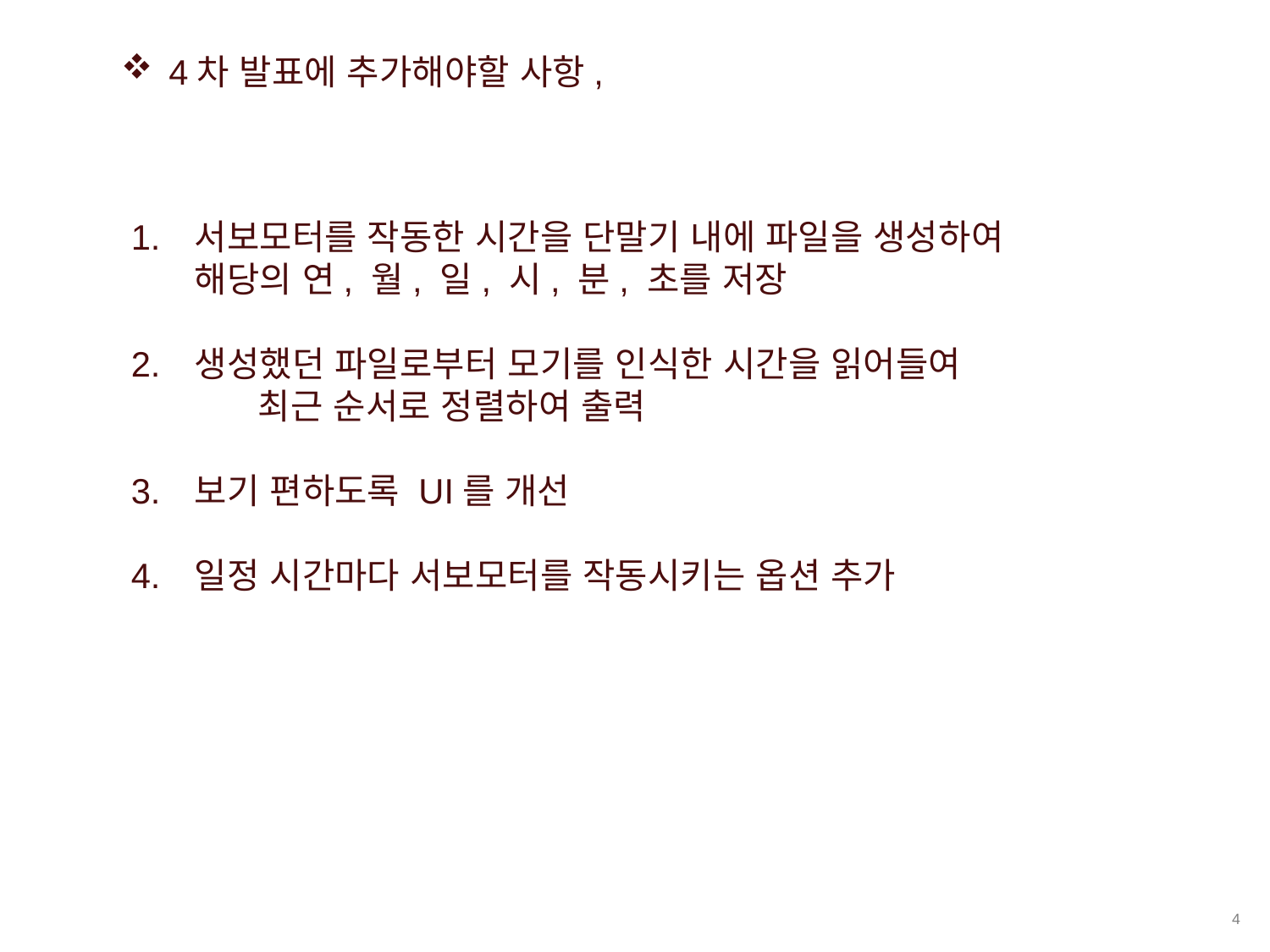

4차 발표에 추가해야할 사항,

서보모터를 작동한 시간을 단말기 내에 파일을 생성하여 해당의 연, 월, 일, 시, 분, 초를 저장

생성했던 파일로부터 모기를 인식한 시간을 읽어들여
	최근 순서로 정렬하여 출력

보기 편하도록 UI를 개선

일정 시간마다 서보모터를 작동시키는 옵션 추가